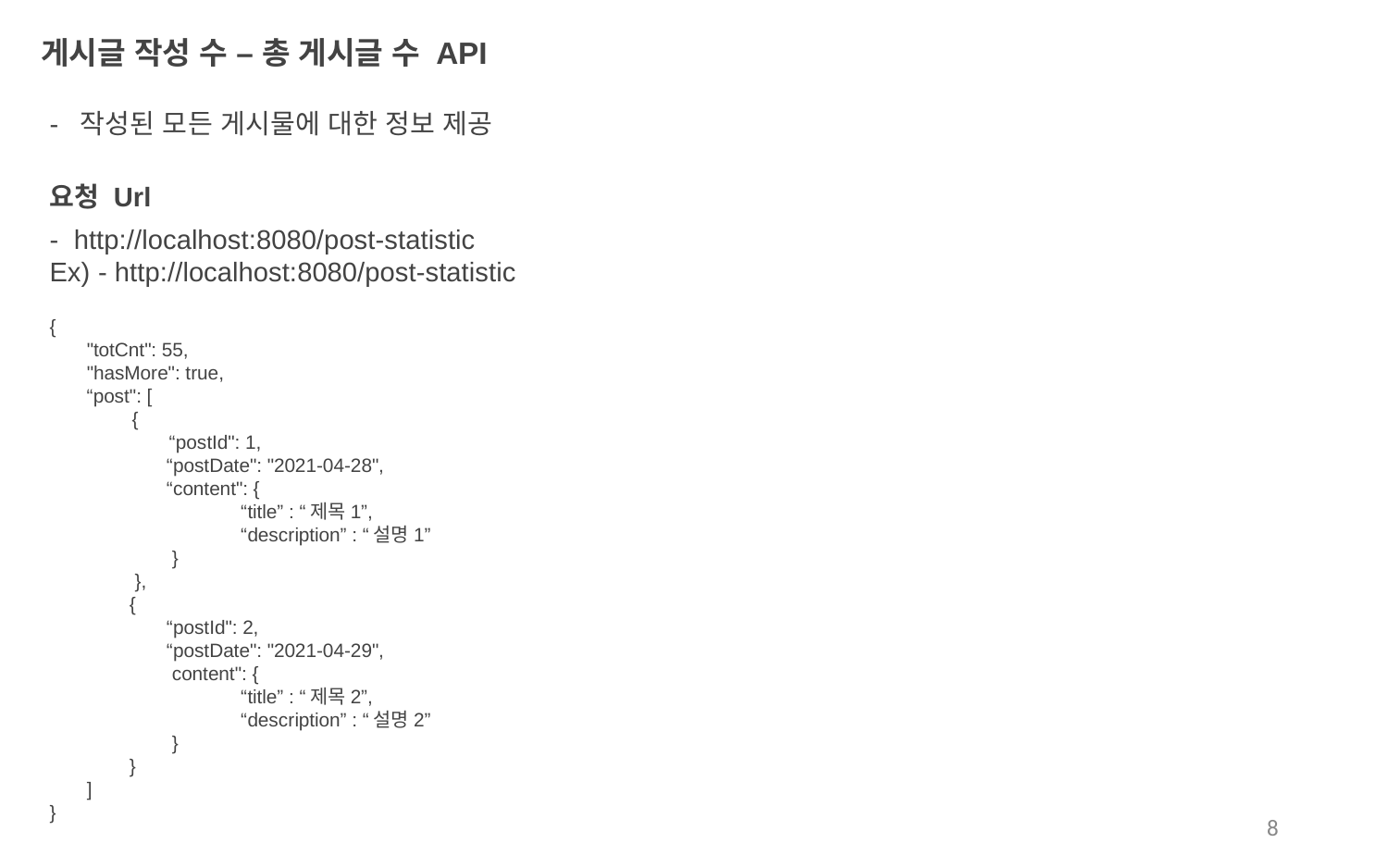

게시글 작성 수 – 총 게시글 수 API
-  작성된 모든 게시물에 대한 정보 제공
요청 Url
-  http://localhost:8080/post-statistic
Ex) - http://localhost:8080/post-statistic
{
       "totCnt": 55,
       "hasMore": true,
       “post": [
 	             {
 	                    “postId": 1,
                      “postDate": "2021-04-28",
                      “content": {
                                    “title” : “제목1”,
                                    “description” : “설명1”
                       }
                },
               {
                      “postId": 2,
                      “postDate": "2021-04-29",
                       content": {
                                    “title” : “제목2”,
                                    “description” : “설명2”
                       }
               }
       ]
}

8